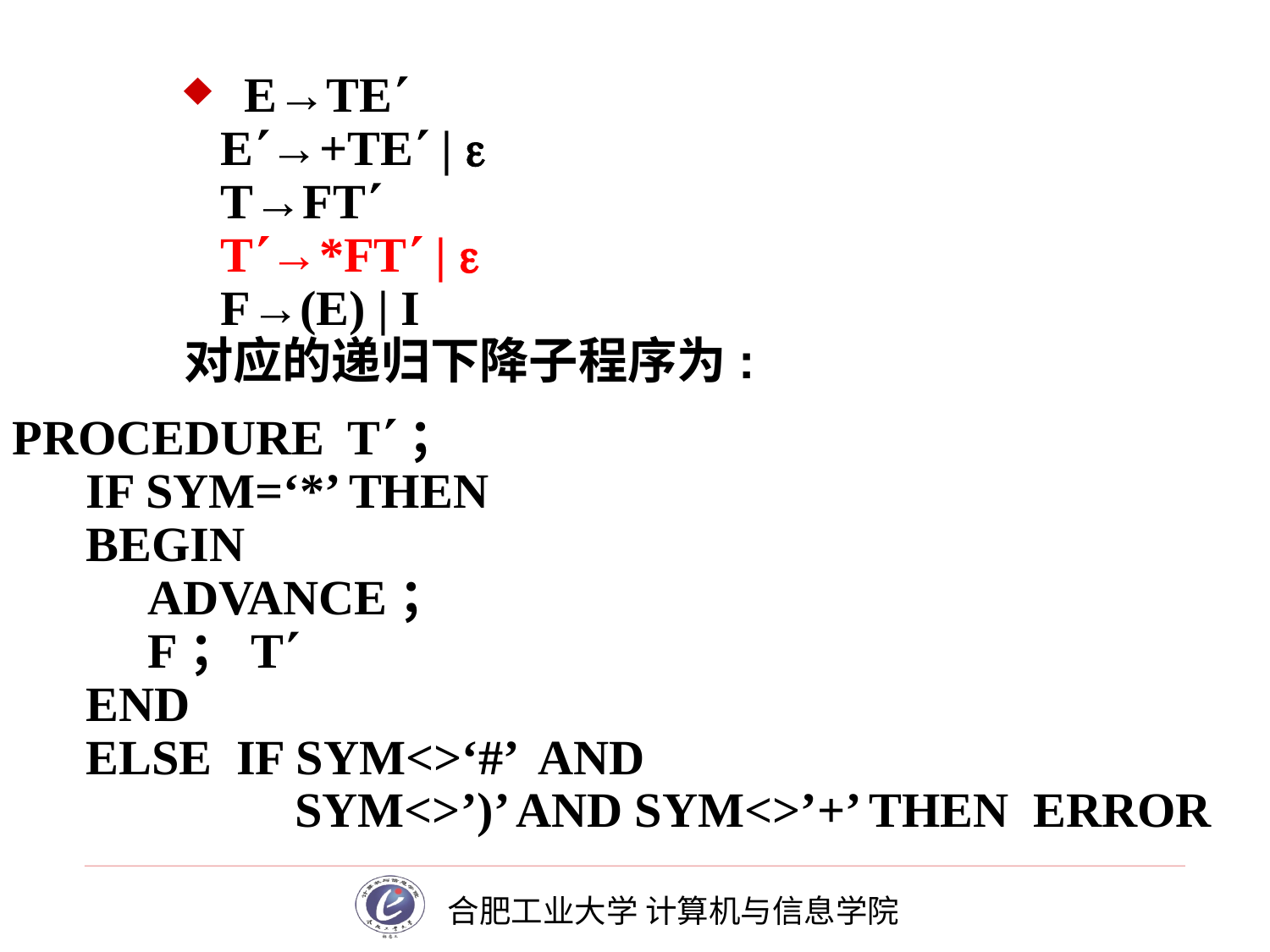

# E→TE′
   E′→+TE′ | ε
   T→FT′
   T′→*FT′ | ε
   F→(E) | I
对应的递归下降子程序为:

PROCEDURE  T′；
      IF SYM=‘*’ THEN
      BEGIN
           ADVANCE；
           F；T′
      END
      ELSE  IF SYM<>‘#’  AND
                       SYM<>’)’ AND SYM<>’+’ THEN  ERROR